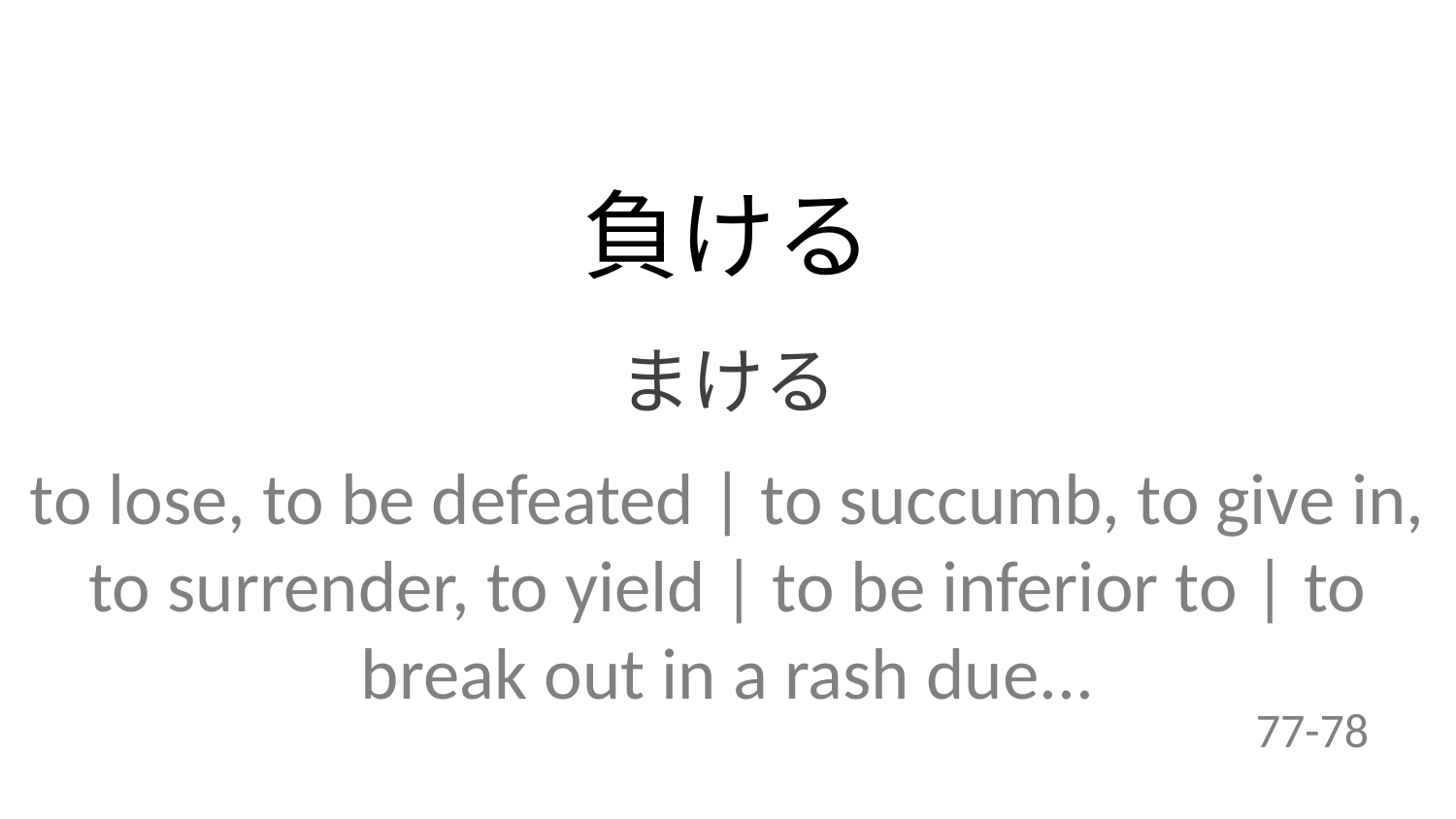

負ける

まける
to lose, to be defeated | to succumb, to give in, to surrender, to yield | to be inferior to | to break out in a rash due...
77-78